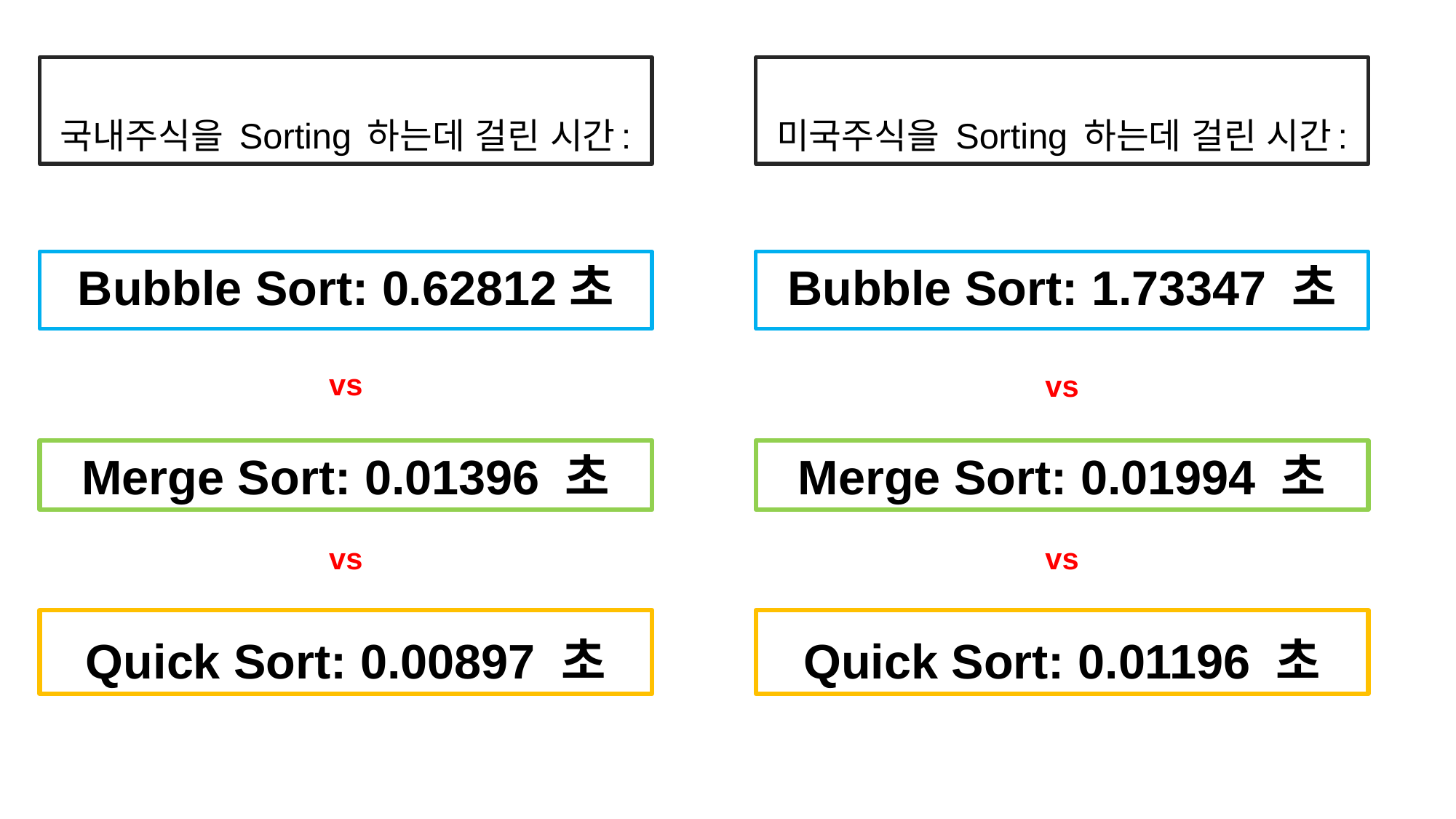

국내주식을 Sorting 하는데 걸린 시간:
미국주식을 Sorting 하는데 걸린 시간:
Bubble Sort: 1.73347 초
Bubble Sort: 0.62812초
vs
vs
Merge Sort: 0.01994 초
Merge Sort: 0.01396 초
vs
vs
Quick Sort: 0.00897 초
Quick Sort: 0.01196 초